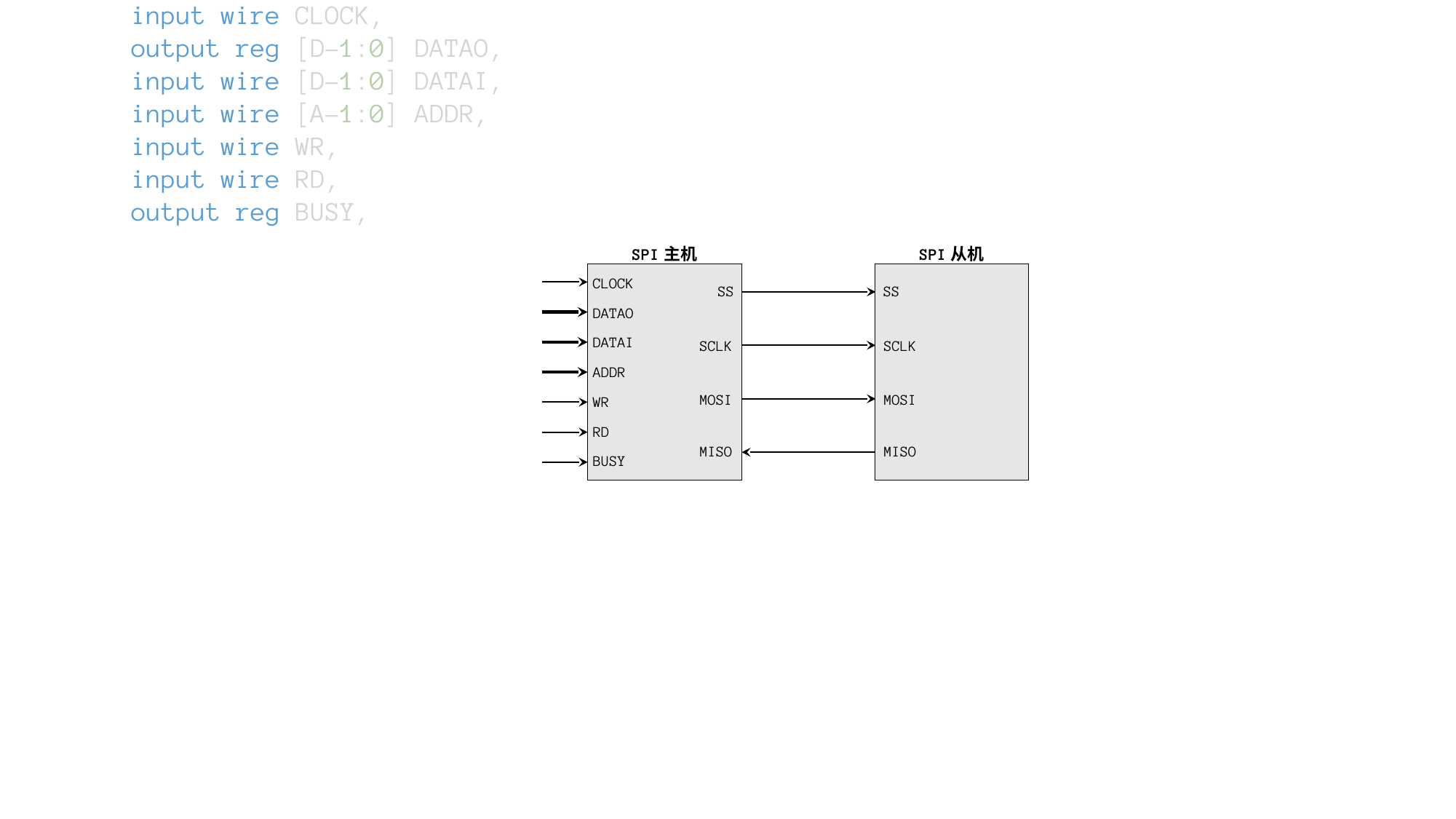

input wire CLOCK,
output reg [D-1:0] DATAO,
input wire [D-1:0] DATAI,
input wire [A-1:0] ADDR,
input wire WR,
input wire RD,
output reg BUSY,

SPI从机
SPI主机

CLOCK
SS
SS
DATAO
DATAI
SCLK
SCLK
ADDR
MOSI
MOSI
WR
RD
MISO
MISO
BUSY